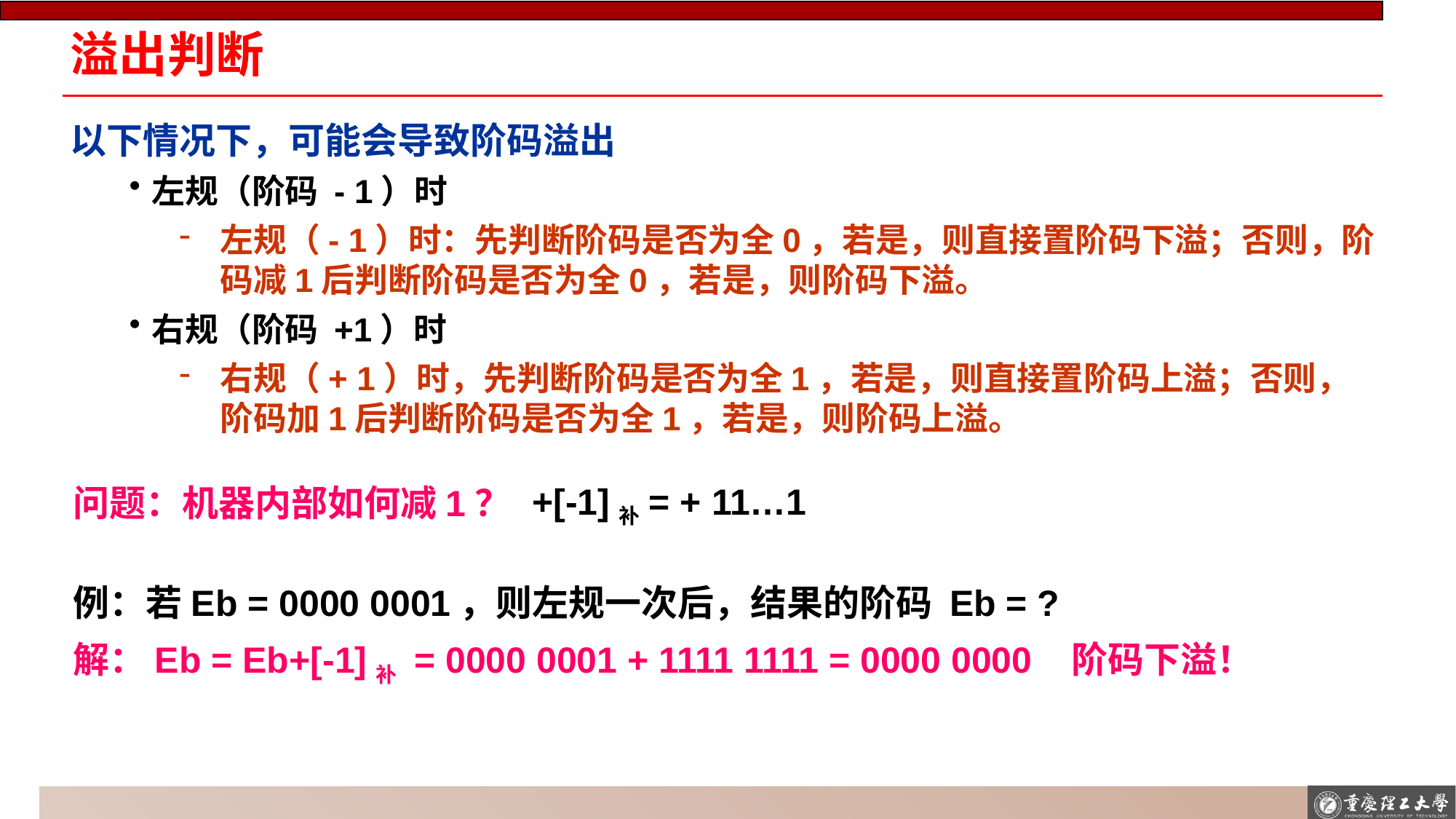

# 溢出判断
以下情况下，可能会导致阶码溢出
左规（阶码 - 1）时
左规（- 1）时：先判断阶码是否为全0，若是，则直接置阶码下溢；否则，阶码减1后判断阶码是否为全0，若是，则阶码下溢。
右规（阶码 +1）时
右规（+ 1）时，先判断阶码是否为全1，若是，则直接置阶码上溢；否则，阶码加1后判断阶码是否为全1，若是，则阶码上溢。
+[-1]补 = + 11…1

问题：机器内部如何减1？

例：若Eb = 0000 0001，则左规一次后，结果的阶码 Eb = ?
解：Eb = Eb+[-1]补 = 0000 0001 + 1111 1111 = 0000 0000   阶码下溢！